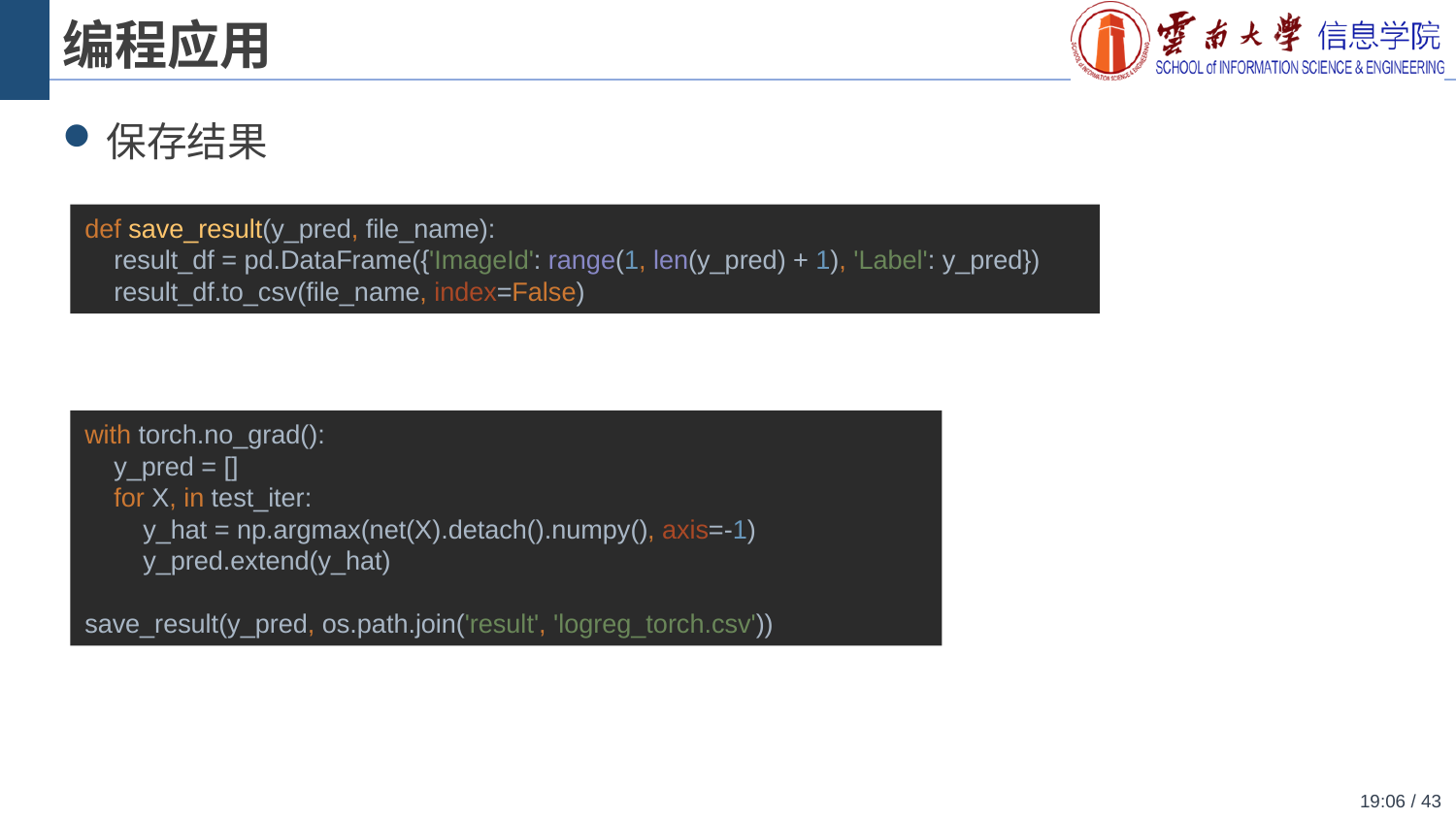

# 编程应用
保存结果
def save_result(y_pred, file_name):
    result_df = pd.DataFrame({'ImageId': range(1, len(y_pred) + 1), 'Label': y_pred})
    result_df.to_csv(file_name, index=False)
with torch.no_grad():
    y_pred = []
    for X, in test_iter:
        y_hat = np.argmax(net(X).detach().numpy(), axis=-1)
        y_pred.extend(y_hat)
save_result(y_pred, os.path.join('result', 'logreg_torch.csv'))